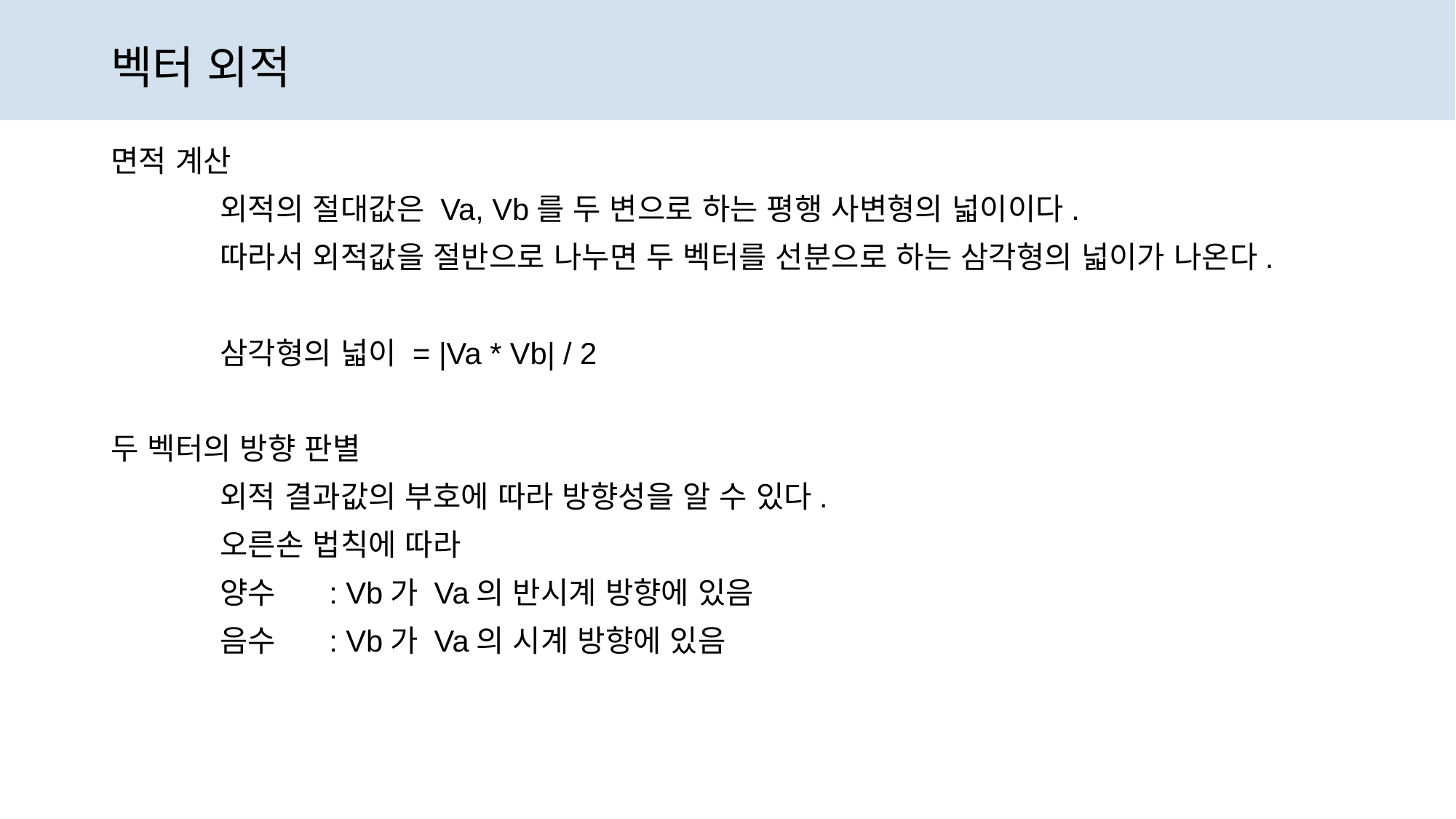

# 벡터 외적
면적 계산
	외적의 절대값은 Va, Vb를 두 변으로 하는 평행 사변형의 넓이이다.
	따라서 외적값을 절반으로 나누면 두 벡터를 선분으로 하는 삼각형의 넓이가 나온다.

	삼각형의 넓이 = |Va * Vb| / 2

두 벡터의 방향 판별
	외적 결과값의 부호에 따라 방향성을 알 수 있다.
	오른손 법칙에 따라
	양수	: Vb가 Va의 반시계 방향에 있음
	음수	: Vb가 Va의 시계 방향에 있음